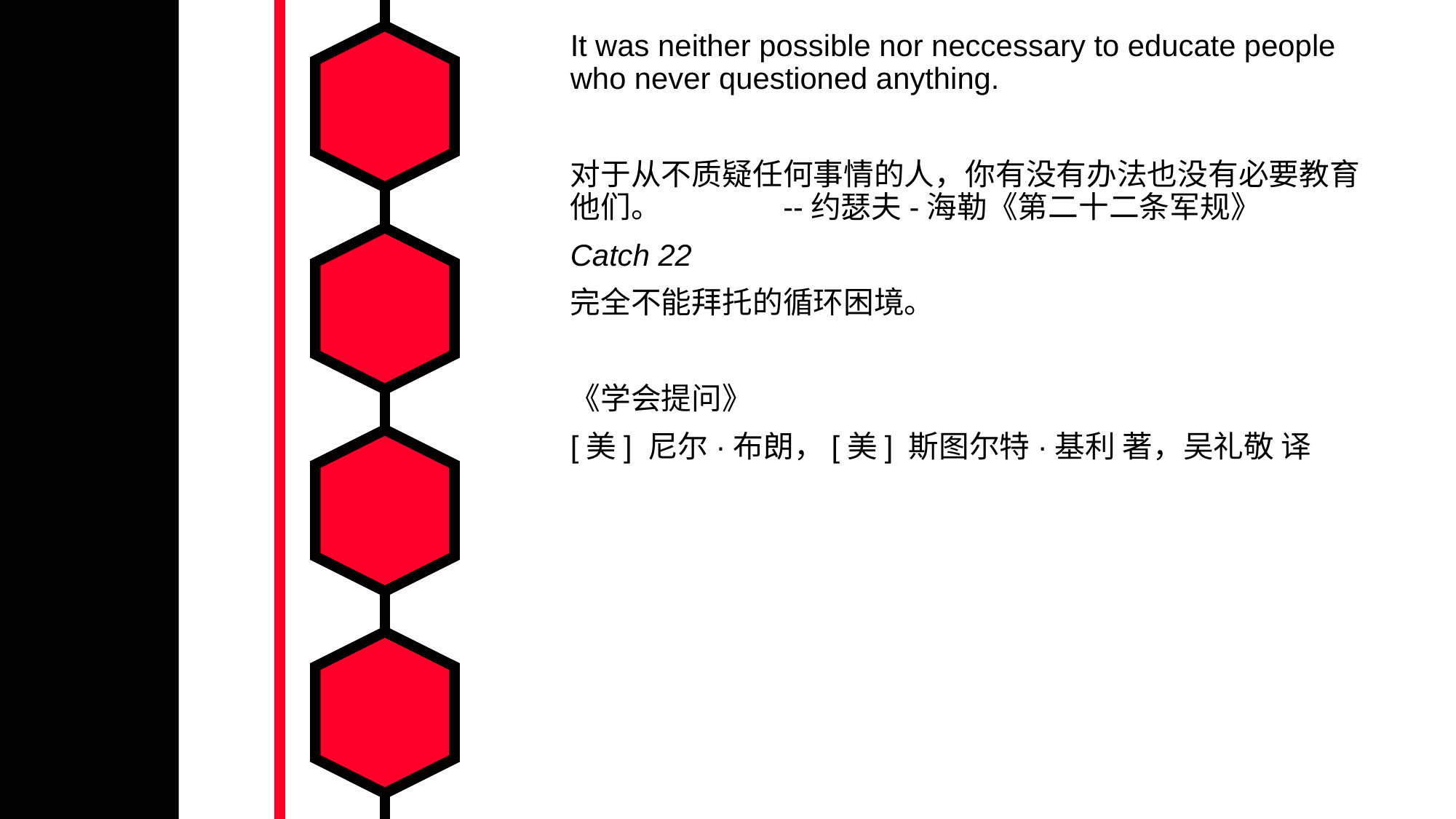

#
It was neither possible nor neccessary to educate people who never questioned anything.

对于从不质疑任何事情的人，你有没有办法也没有必要教育他们。                 --约瑟夫-海勒《第二十二条军规》
Catch 22
完全不能拜托的循环困境。

《学会提问》
[美] 尼尔·布朗，[美] 斯图尔特·基利 著，吴礼敬 译